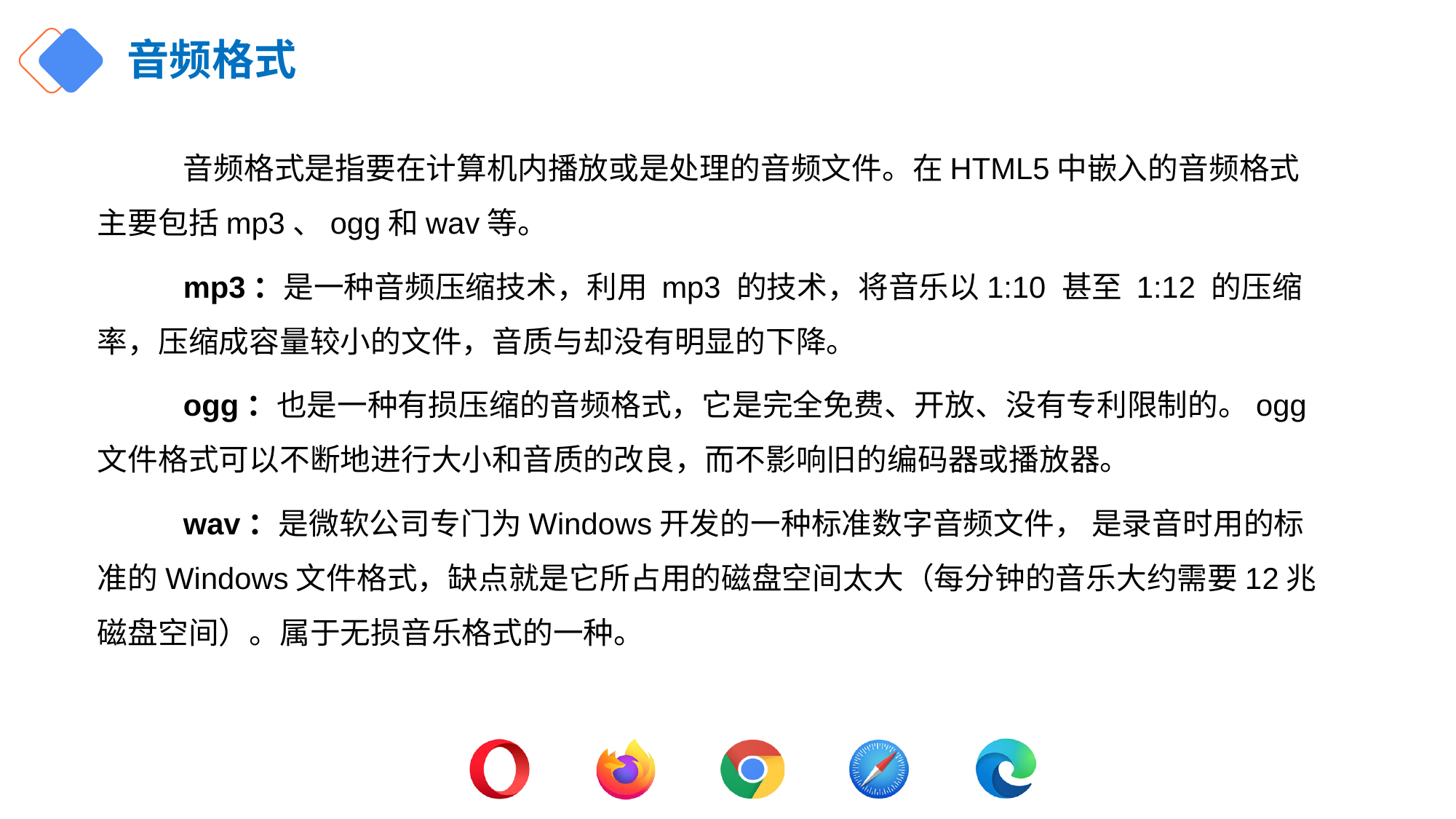

# 音频格式
音频格式是指要在计算机内播放或是处理的音频文件。在HTML5中嵌入的音频格式主要包括mp3、ogg和wav等。
mp3：是一种音频压缩技术，利用 mp3 的技术，将音乐以1:10 甚至 1:12 的压缩率，压缩成容量较小的文件，音质与却没有明显的下降。
ogg：也是一种有损压缩的音频格式，它是完全免费、开放、没有专利限制的。ogg文件格式可以不断地进行大小和音质的改良，而不影响旧的编码器或播放器。
wav：是微软公司专门为Windows开发的一种标准数字音频文件， 是录音时用的标准的Windows文件格式，缺点就是它所占用的磁盘空间太大（每分钟的音乐大约需要12兆磁盘空间）。属于无损音乐格式的一种。